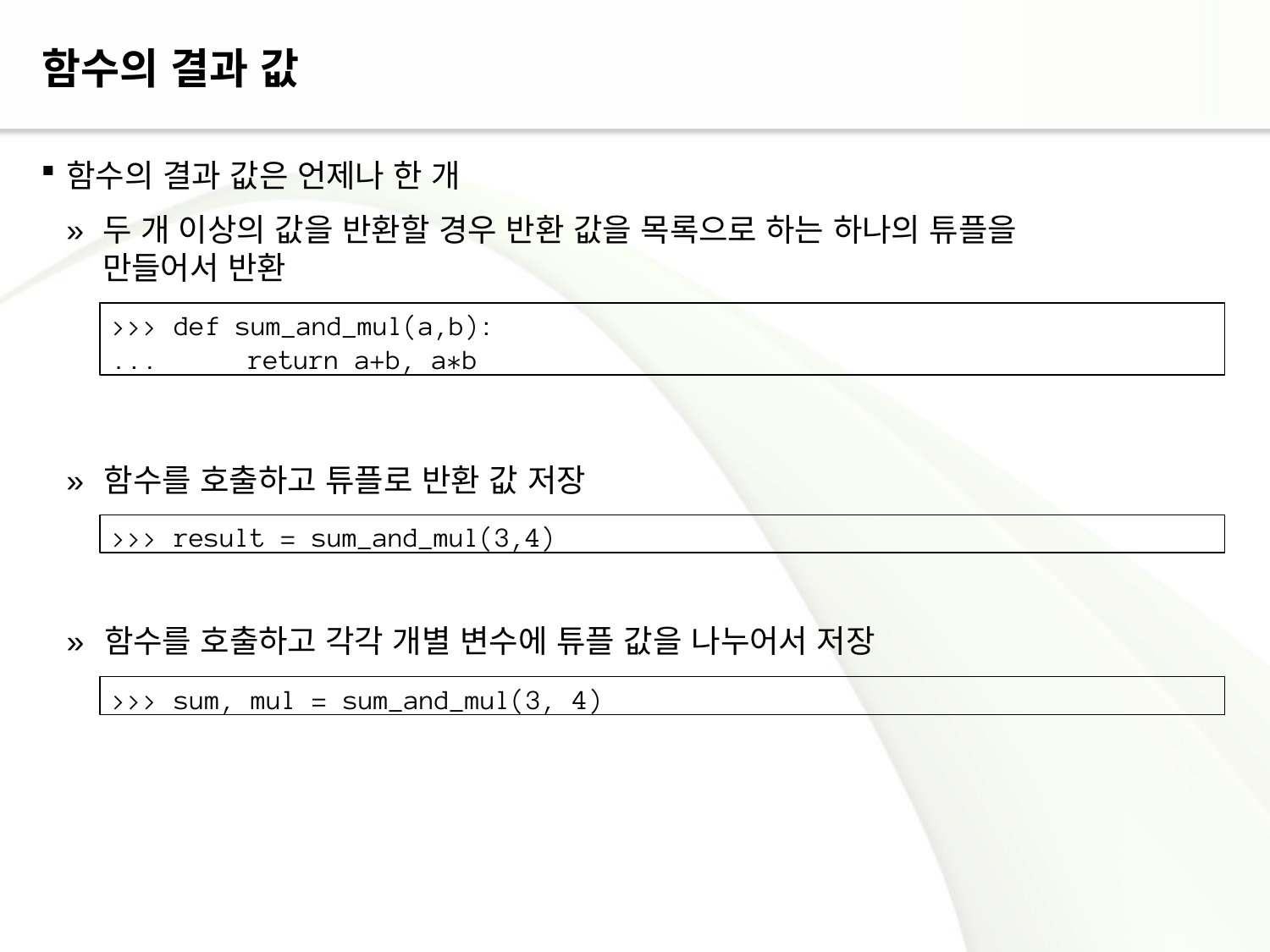

# 함수의 결과 값
함수의 결과 값은 언제나 한 개
»	두 개 이상의 값을 반환할 경우 반환 값을 목록으로 하는 하나의 튜플을  만들어서 반환
>>> def sum_and_mul(a,b):
...	return a+b, a*b
»	함수를 호출하고 튜플로 반환 값 저장
>>> result = sum_and_mul(3,4)
»	함수를 호출하고 각각 개별 변수에 튜플 값을 나누어서 저장
>>> sum, mul = sum_and_mul(3, 4)